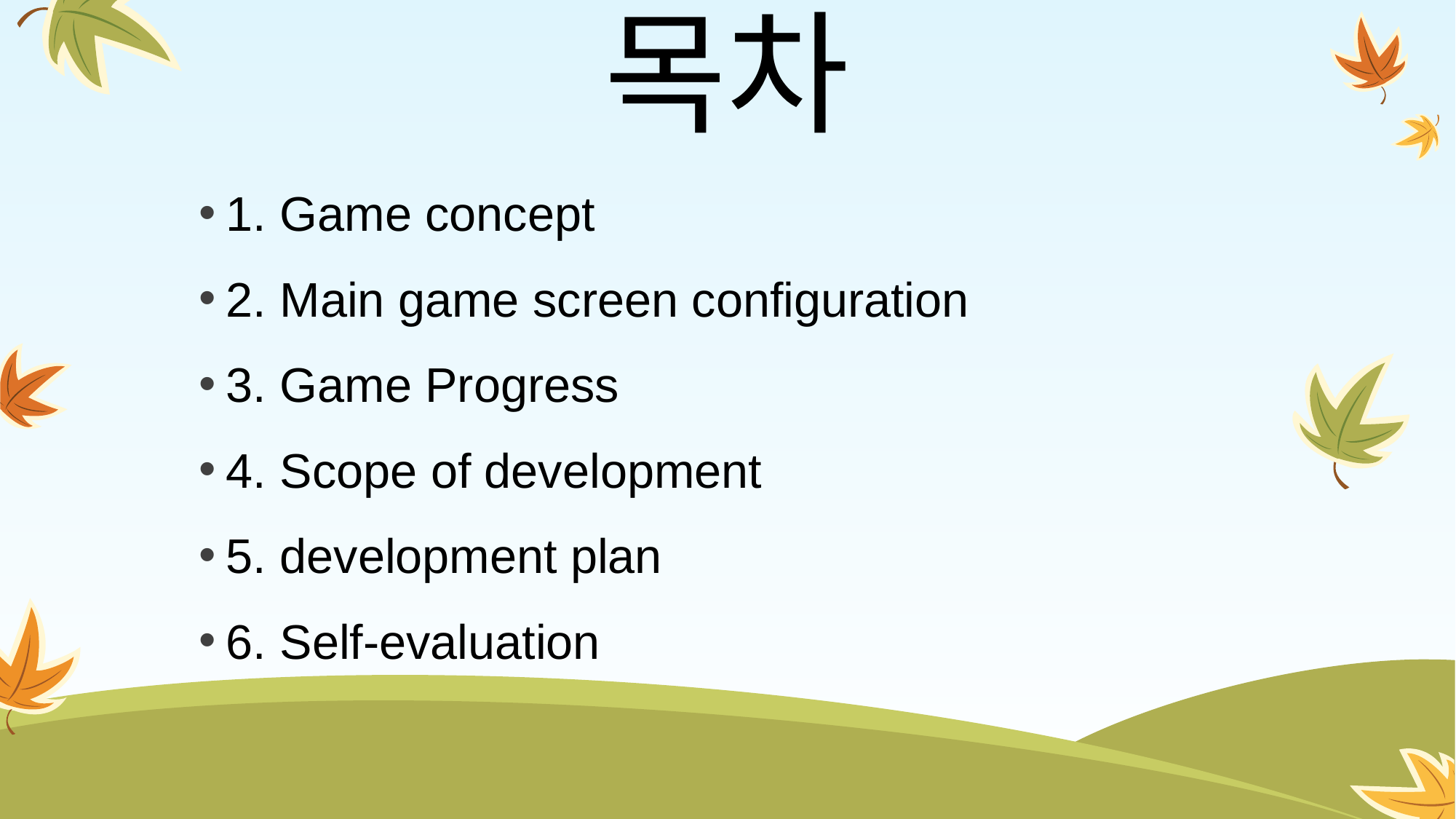

# 목차
1. Game concept
2. Main game screen configuration
3. Game Progress
4. Scope of development
5. development plan
6. Self-evaluation